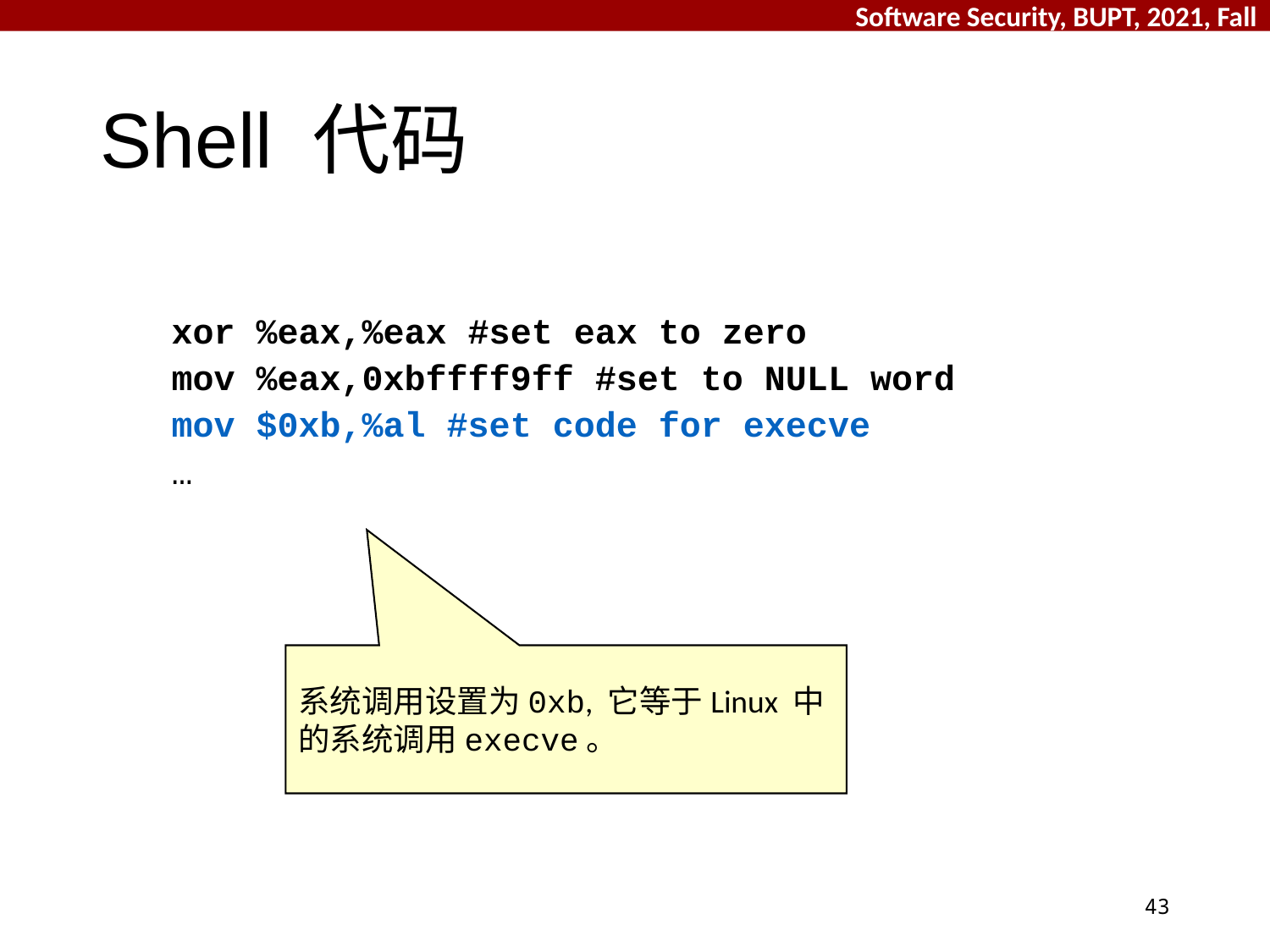

# Shell 代码
xor %eax,%eax #set eax to zero
mov %eax,0xbffff9ff #set to NULL word
mov $0xb,%al #set code for execve
…

系统调用设置为0xb, 它等于Linux 中的系统调用execve。
43